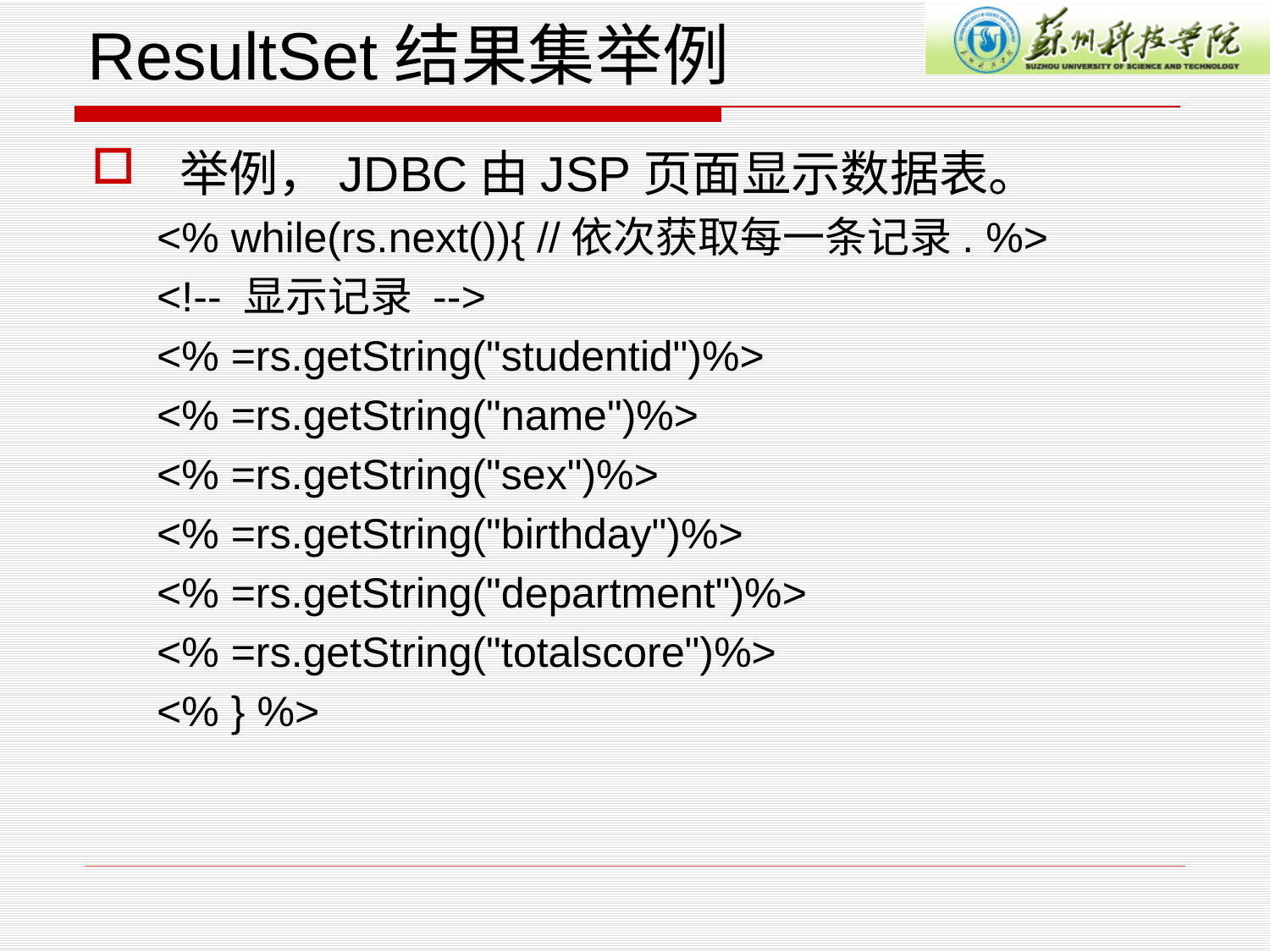

# ResultSet结果集举例
 举例，JDBC由JSP页面显示数据表。
<% while(rs.next()){ //依次获取每一条记录. %>
<!-- 显示记录 -->
<% =rs.getString("studentid")%>
<% =rs.getString("name")%>
<% =rs.getString("sex")%>
<% =rs.getString("birthday")%>
<% =rs.getString("department")%>
<% =rs.getString("totalscore")%>
<% } %>